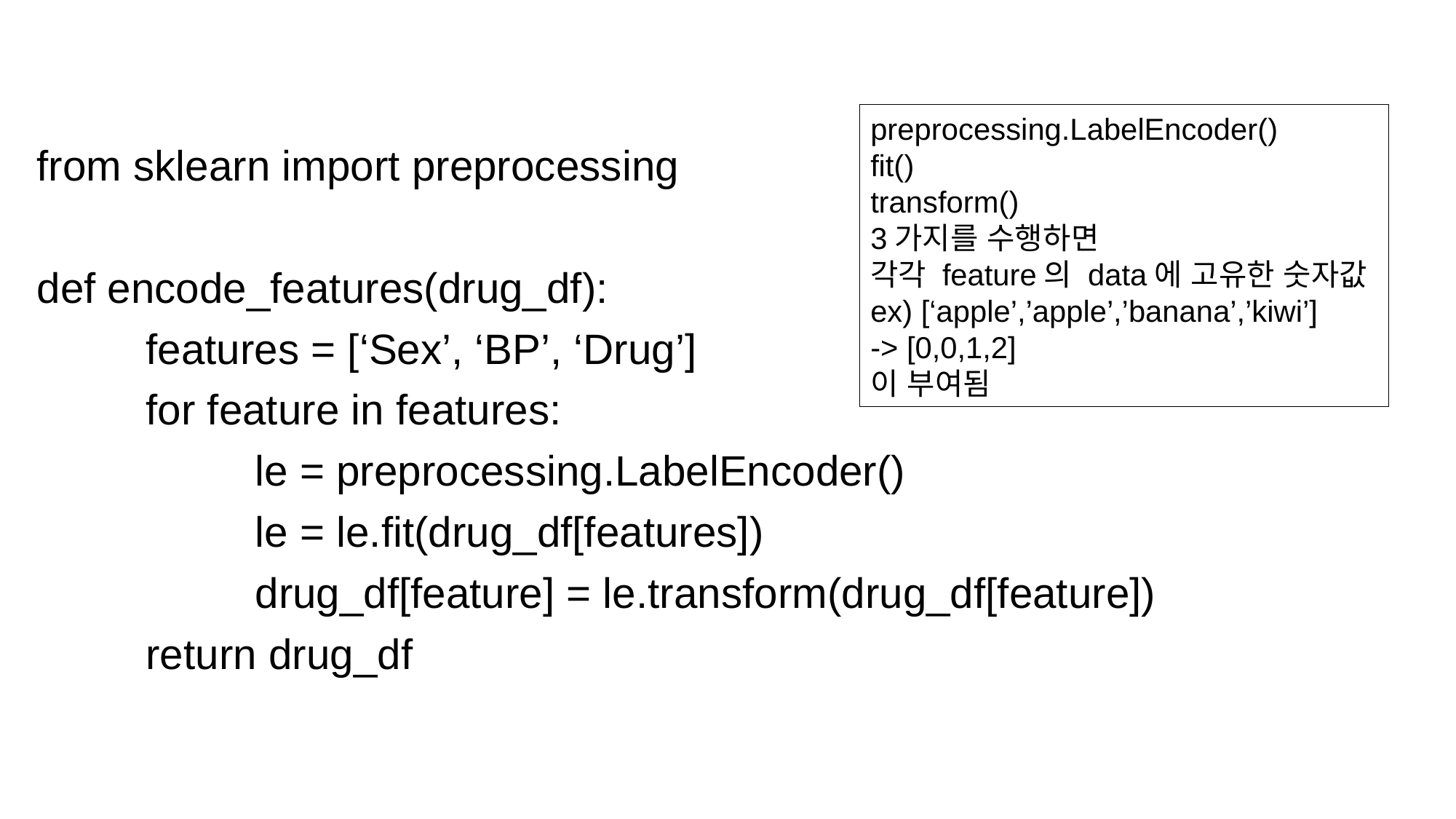

preprocessing.LabelEncoder()
fit()
transform()
3가지를 수행하면
각각 feature의 data에 고유한 숫자값
ex) [‘apple’,’apple’,’banana’,’kiwi’]
-> [0,0,1,2]
이 부여됨
from sklearn import preprocessing

def encode_features(drug_df):
	features = [‘Sex’, ‘BP’, ‘Drug’]
	for feature in features:
		le = preprocessing.LabelEncoder()
		le = le.fit(drug_df[features])
		drug_df[feature] = le.transform(drug_df[feature])
	return drug_df